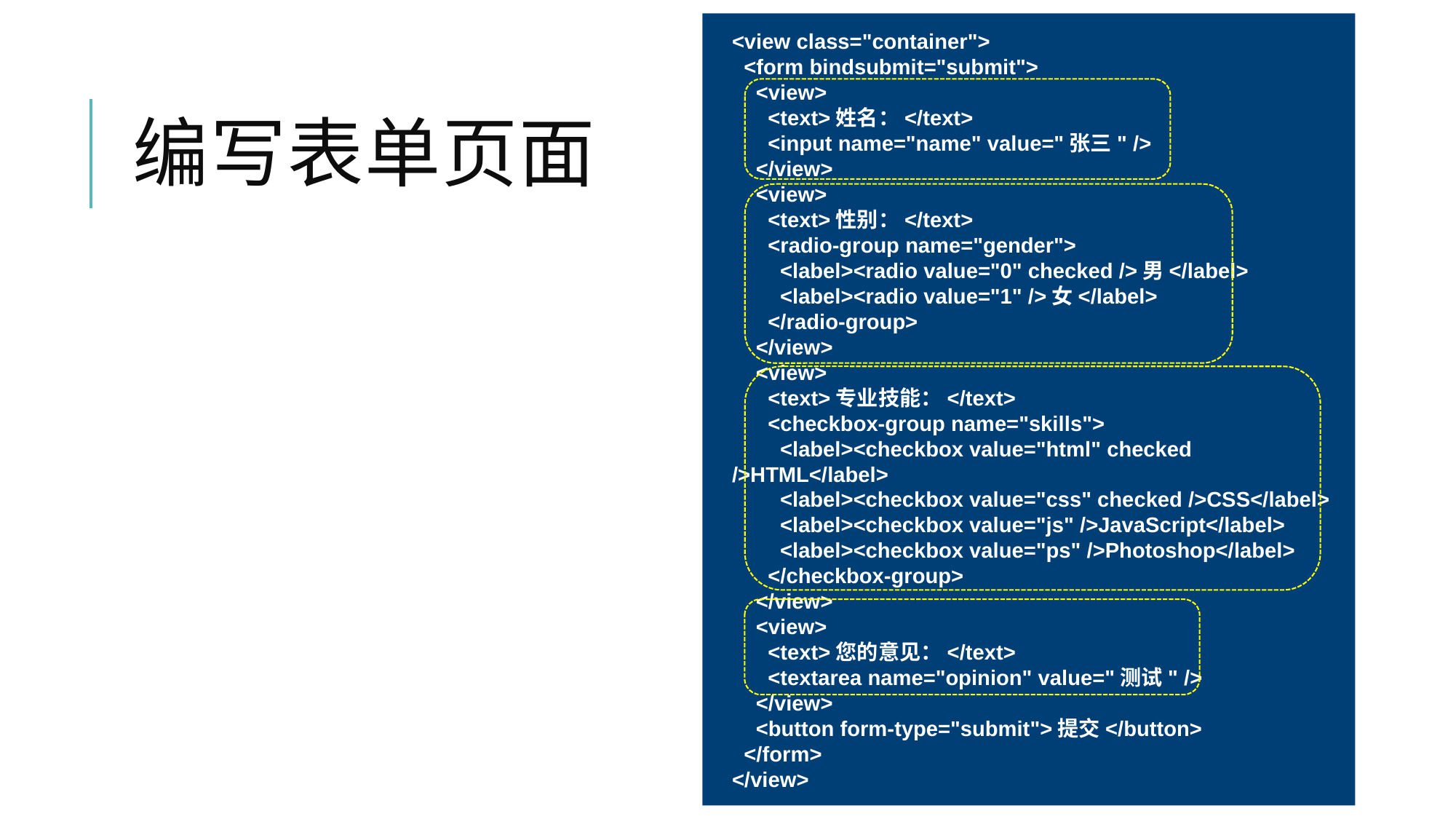

<view class="container">
  <form bindsubmit="submit">
    <view>
      <text>姓名：</text>
      <input name="name" value="张三" />
    </view>
    <view>
      <text>性别：</text>
      <radio-group name="gender">
        <label><radio value="0" checked />男</label>
        <label><radio value="1" />女</label>
      </radio-group>
    </view>
    <view>
      <text>专业技能：</text>
      <checkbox-group name="skills">
        <label><checkbox value="html" checked />HTML</label>
        <label><checkbox value="css" checked />CSS</label>
        <label><checkbox value="js" />JavaScript</label>
        <label><checkbox value="ps" />Photoshop</label>
      </checkbox-group>
    </view>
    <view>
      <text>您的意见：</text>
      <textarea name="opinion" value="测试" />
    </view>
    <button form-type="submit">提交</button>
  </form>
</view>
# 编写表单页面